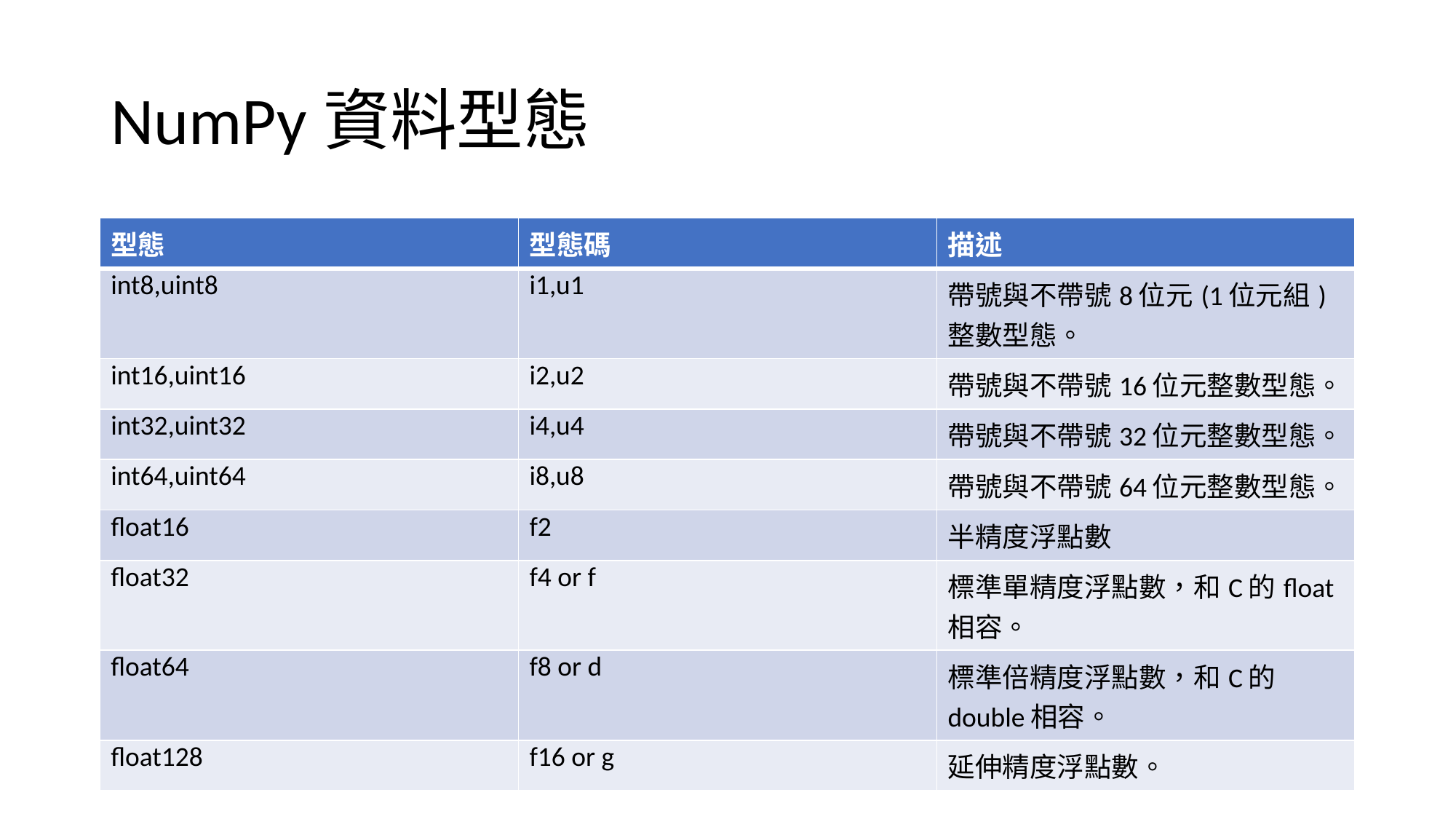

# NumPy資料型態
| 型態 | 型態碼 | 描述 |
| --- | --- | --- |
| int8,uint8 | i1,u1 | 帶號與不帶號8位元(1位元組)整數型態。 |
| int16,uint16 | i2,u2 | 帶號與不帶號16位元整數型態。 |
| int32,uint32 | i4,u4 | 帶號與不帶號32位元整數型態。 |
| int64,uint64 | i8,u8 | 帶號與不帶號64位元整數型態。 |
| float16 | f2 | 半精度浮點數 |
| float32 | f4 or f | 標準單精度浮點數，和C的float相容。 |
| float64 | f8 or d | 標準倍精度浮點數，和C的double相容。 |
| float128 | f16 or g | 延伸精度浮點數。 |